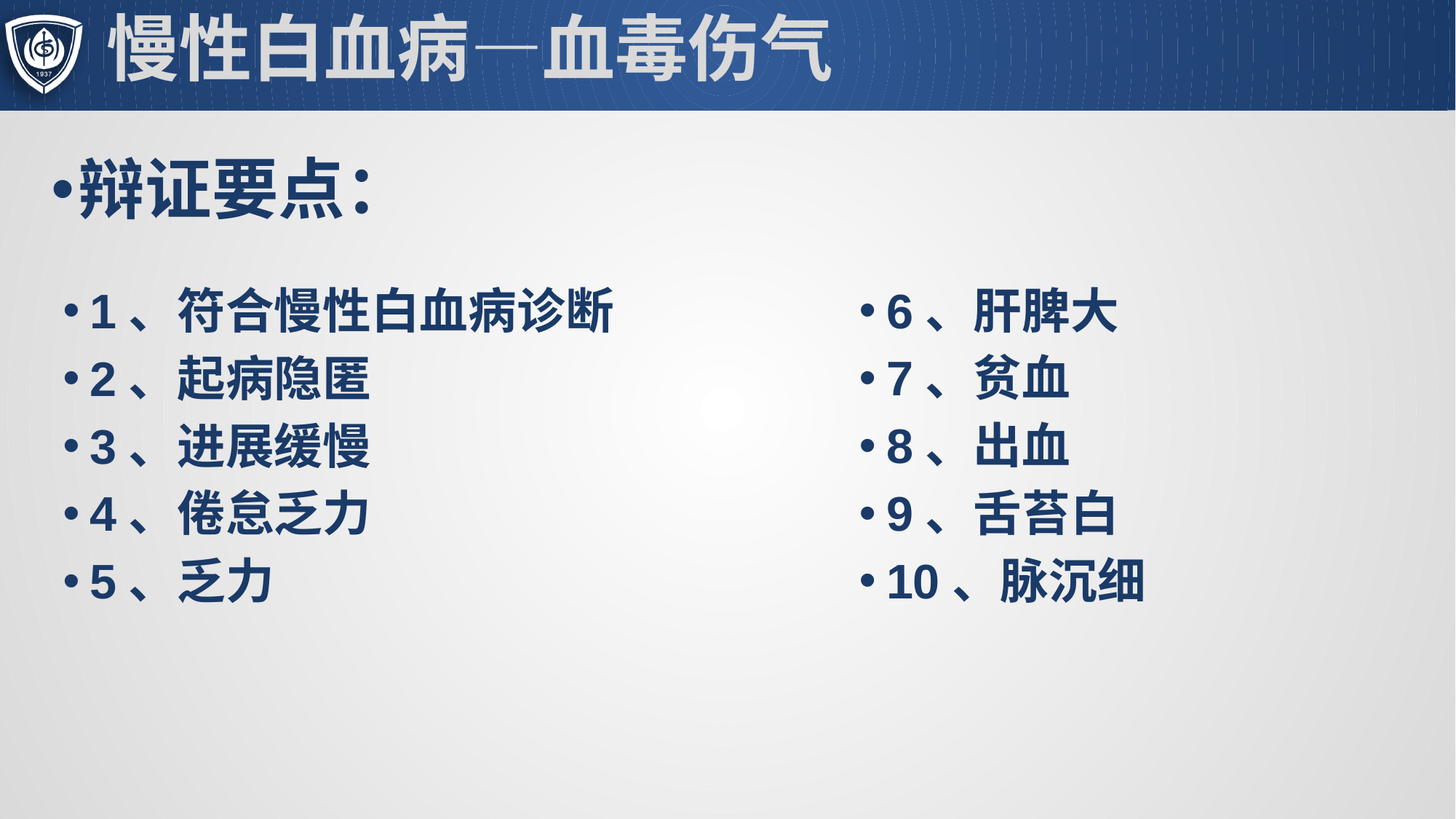

# 慢性白血病—血毒伤气
辩证要点：

1、符合慢性白血病诊断
2、起病隐匿
3、进展缓慢
4、倦怠乏力
5、乏力

6、肝脾大
7、贫血
8、出血
9、舌苔白
10、脉沉细